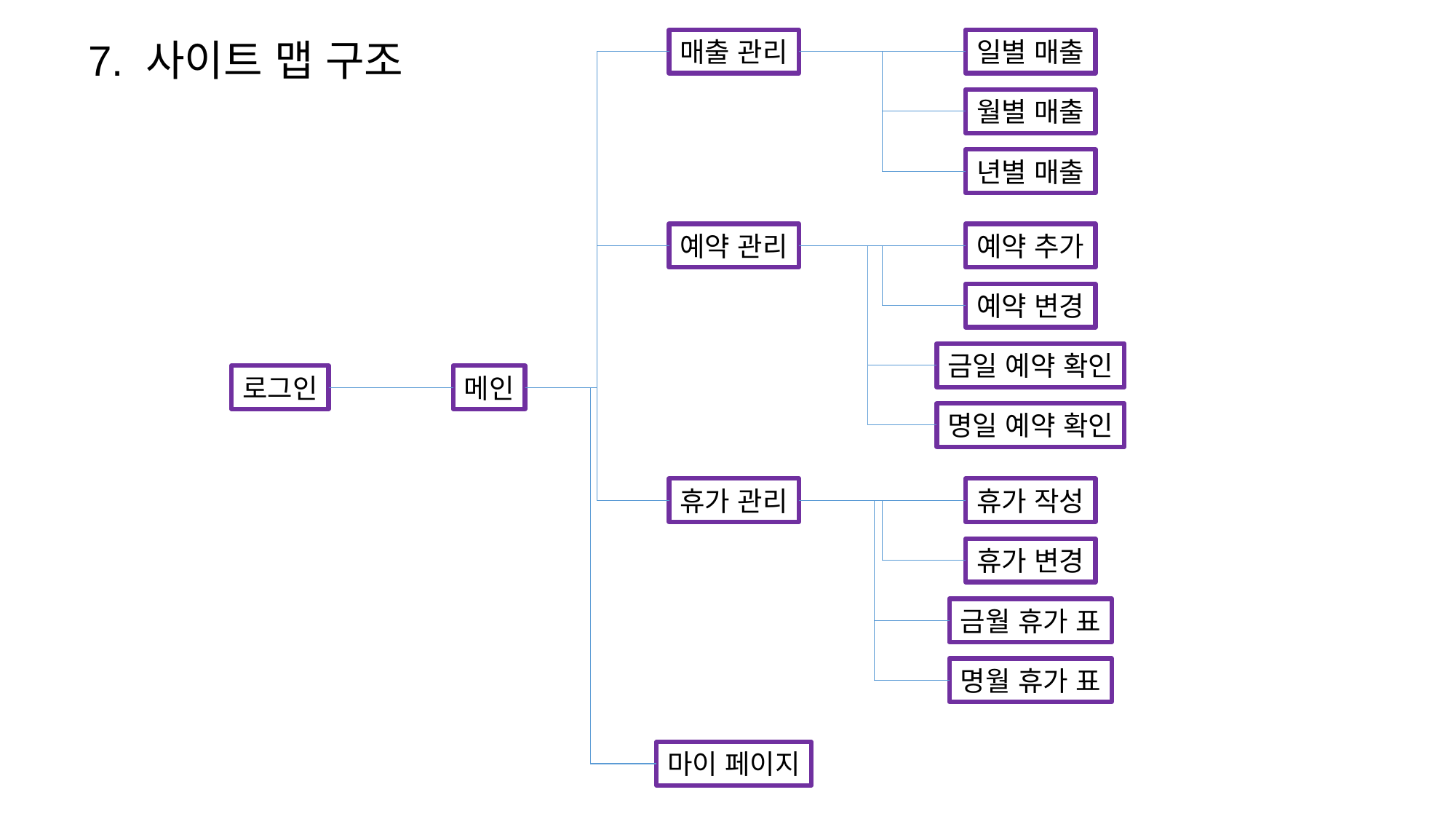

매출 관리
일별 매출
7. 사이트 맵 구조
월별 매출
년별 매출
예약 관리
예약 추가
예약 변경
금일 예약 확인
로그인
메인
명일 예약 확인
휴가 관리
휴가 작성
휴가 변경
금월 휴가 표
명월 휴가 표
마이 페이지